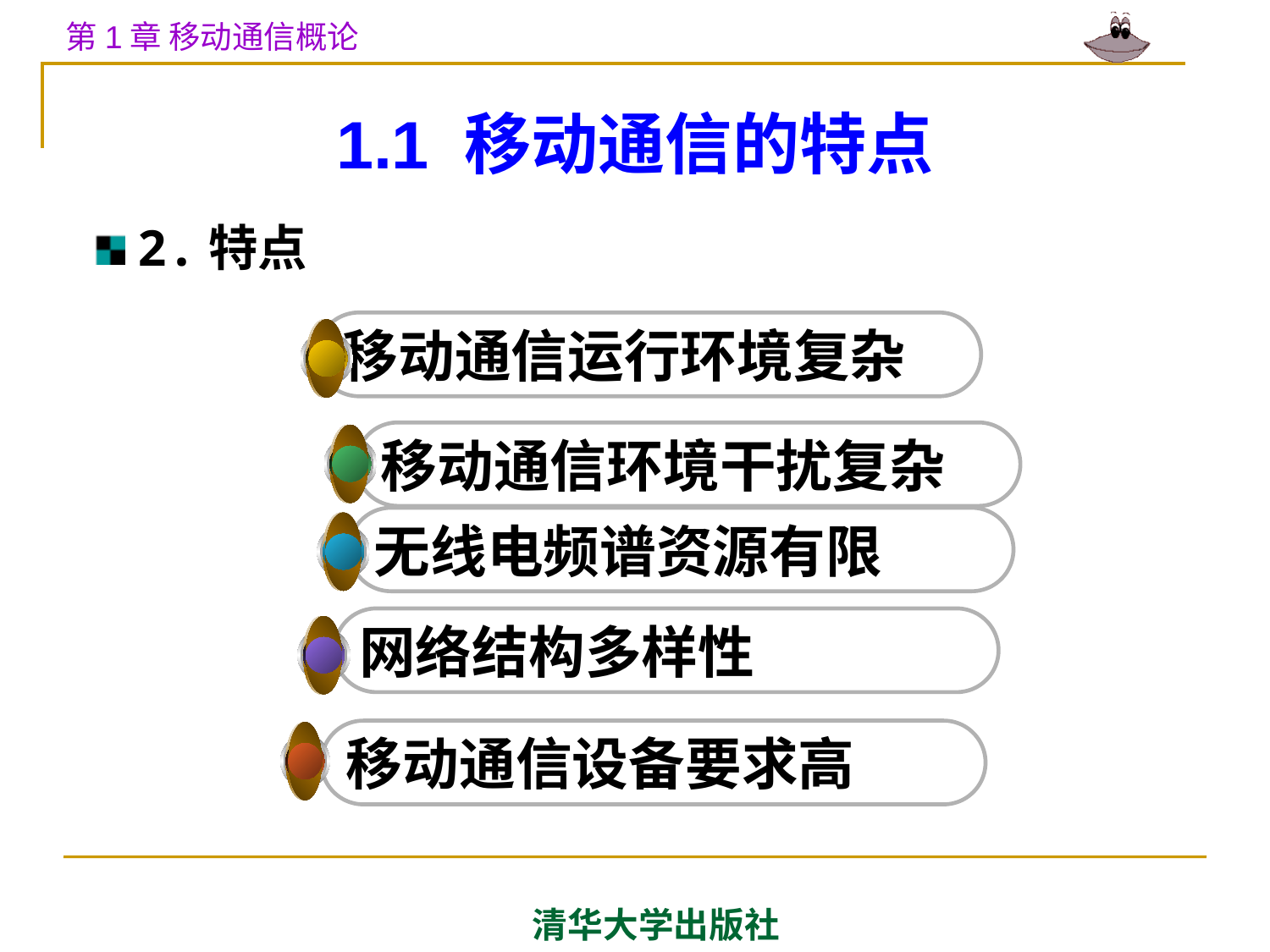

# 1.1 移动通信的特点
2.特点

移动通信运行环境复杂

移动通信环境干扰复杂

无线电频谱资源有限

网络结构多样性

移动通信设备要求高